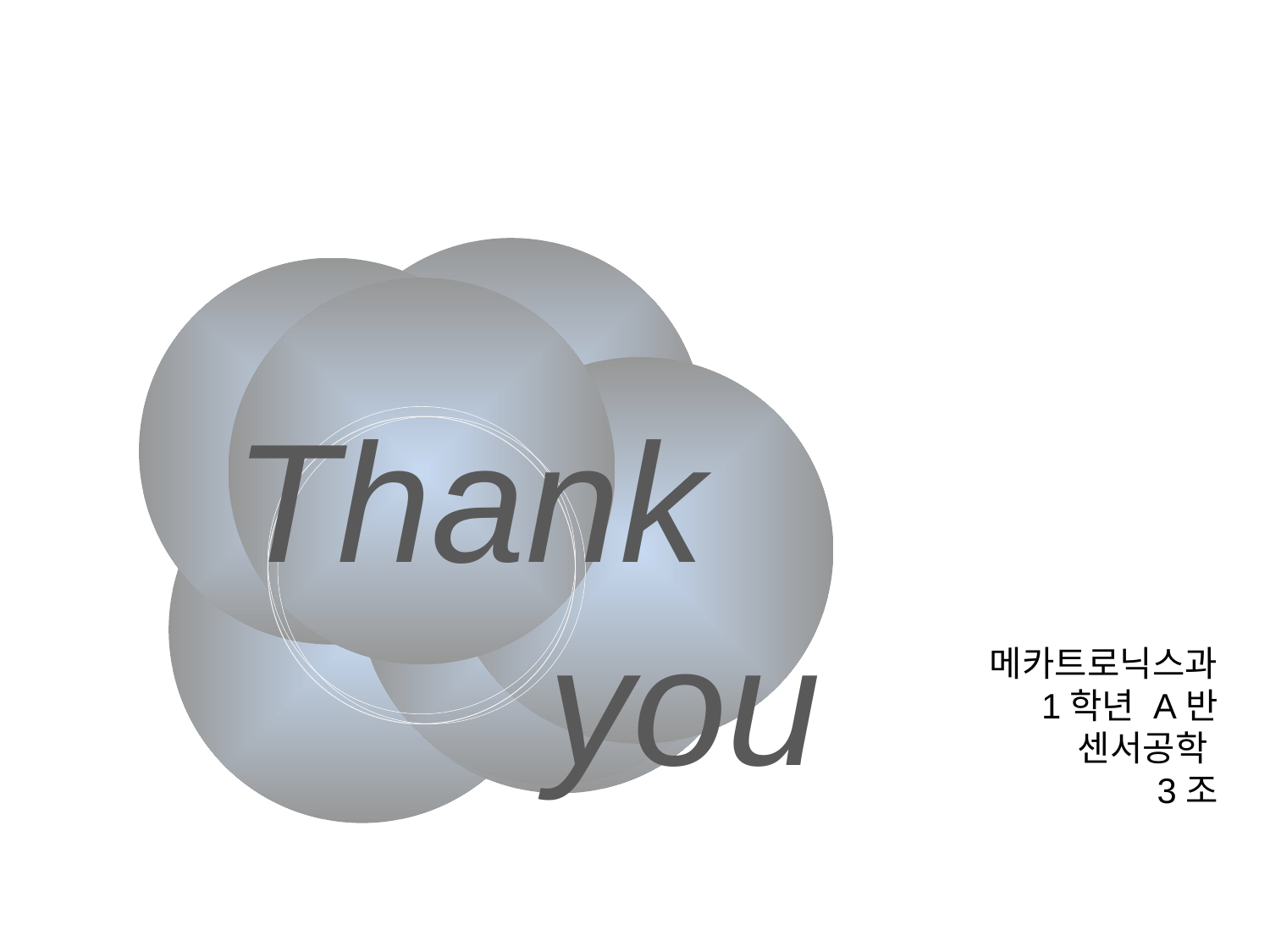

Thank
you

메카트로닉스과
1학년 A반
센서공학
 3조

34